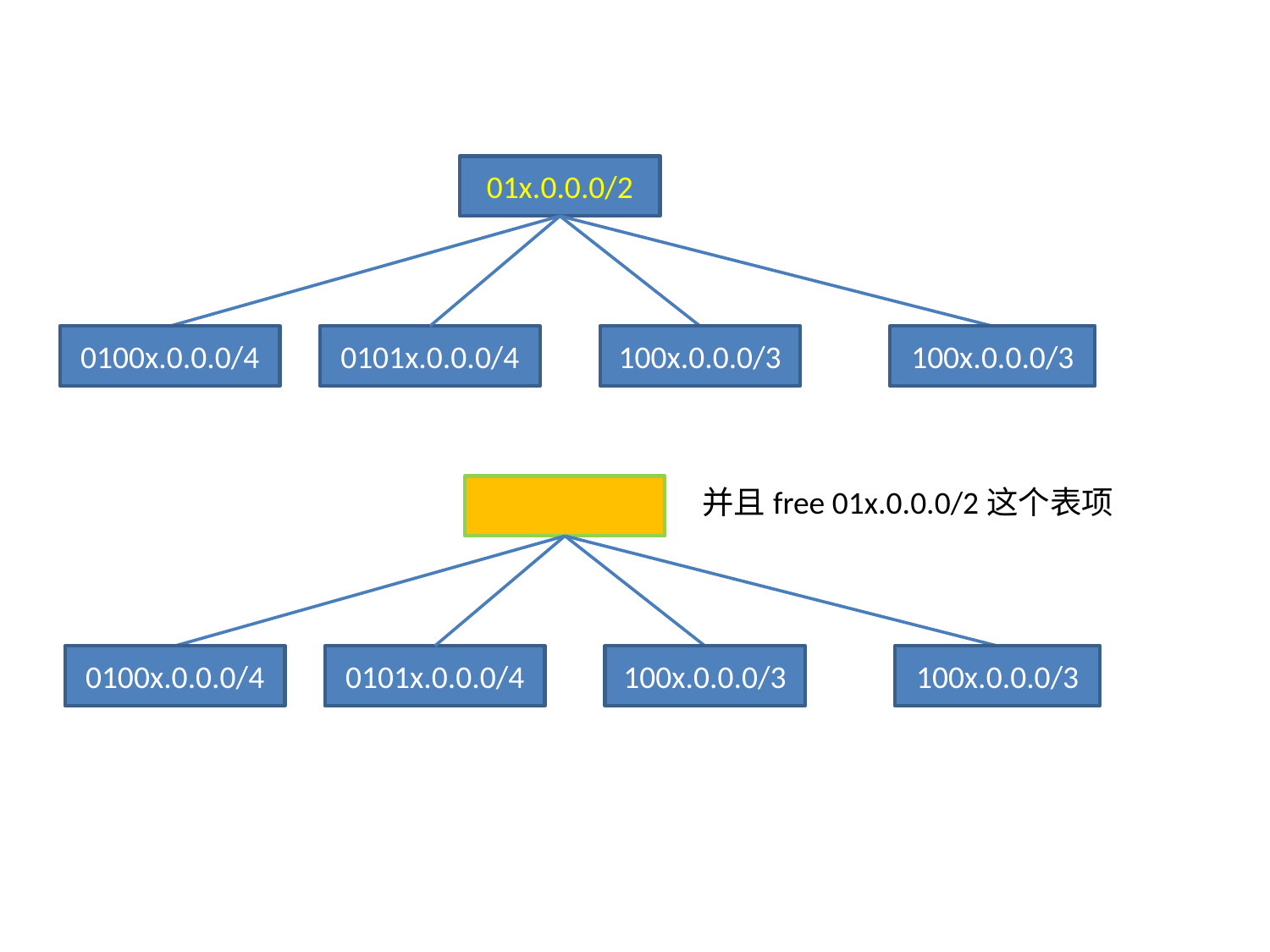

01x.0.0.0/2
0100x.0.0.0/4
0101x.0.0.0/4
100x.0.0.0/3
100x.0.0.0/3

并且free 01x.0.0.0/2这个表项
0100x.0.0.0/4
0101x.0.0.0/4
100x.0.0.0/3
100x.0.0.0/3